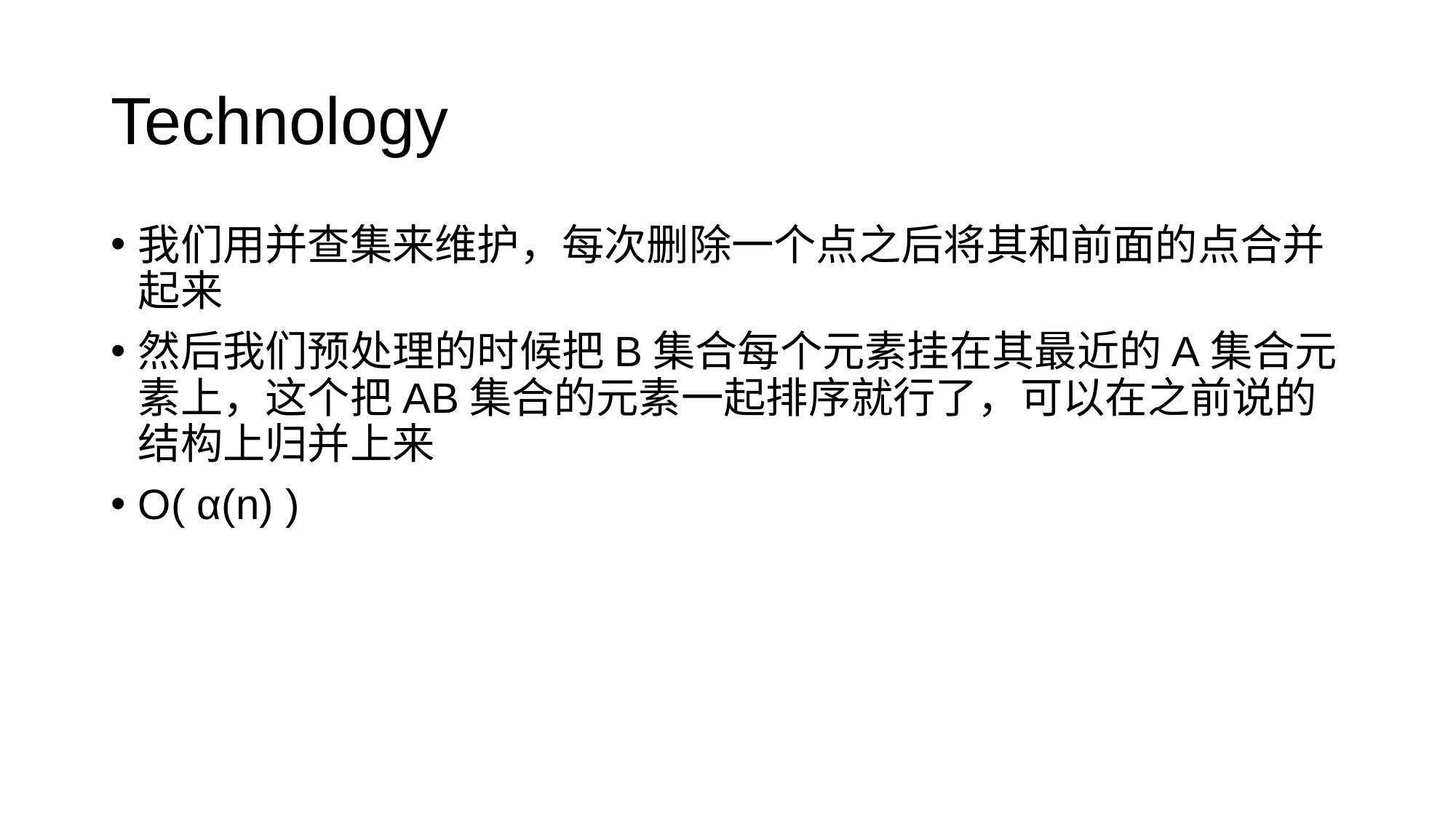

# Technology
我们用并查集来维护，每次删除一个点之后将其和前面的点合并起来
然后我们预处理的时候把B集合每个元素挂在其最近的A集合元素上，这个把AB集合的元素一起排序就行了，可以在之前说的结构上归并上来
O( α(n) )